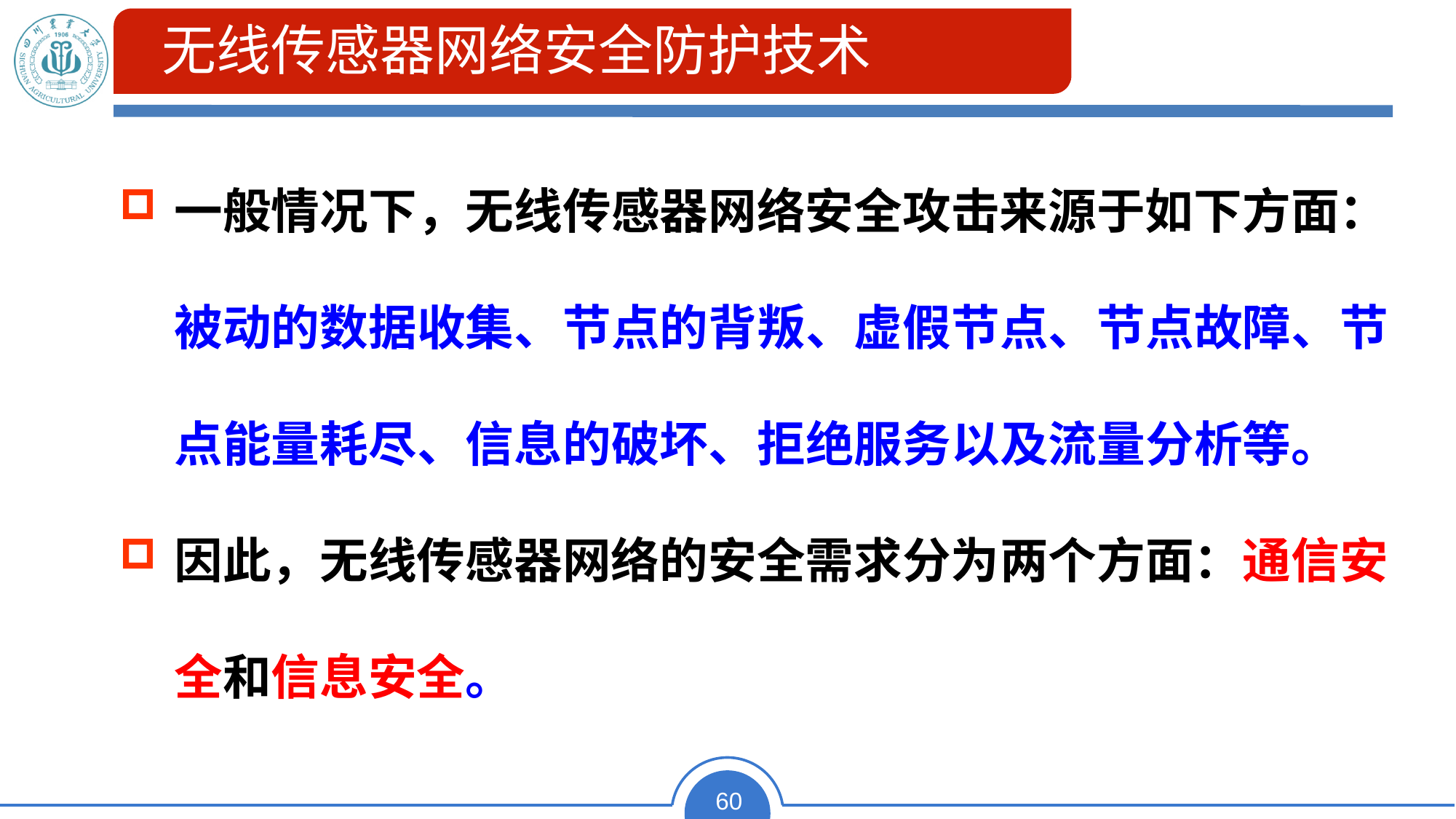

# 无线传感器网络安全防护技术
一般情况下，无线传感器网络安全攻击来源于如下方面：被动的数据收集、节点的背叛、虚假节点、节点故障、节点能量耗尽、信息的破坏、拒绝服务以及流量分析等。
因此，无线传感器网络的安全需求分为两个方面：通信安全和信息安全。